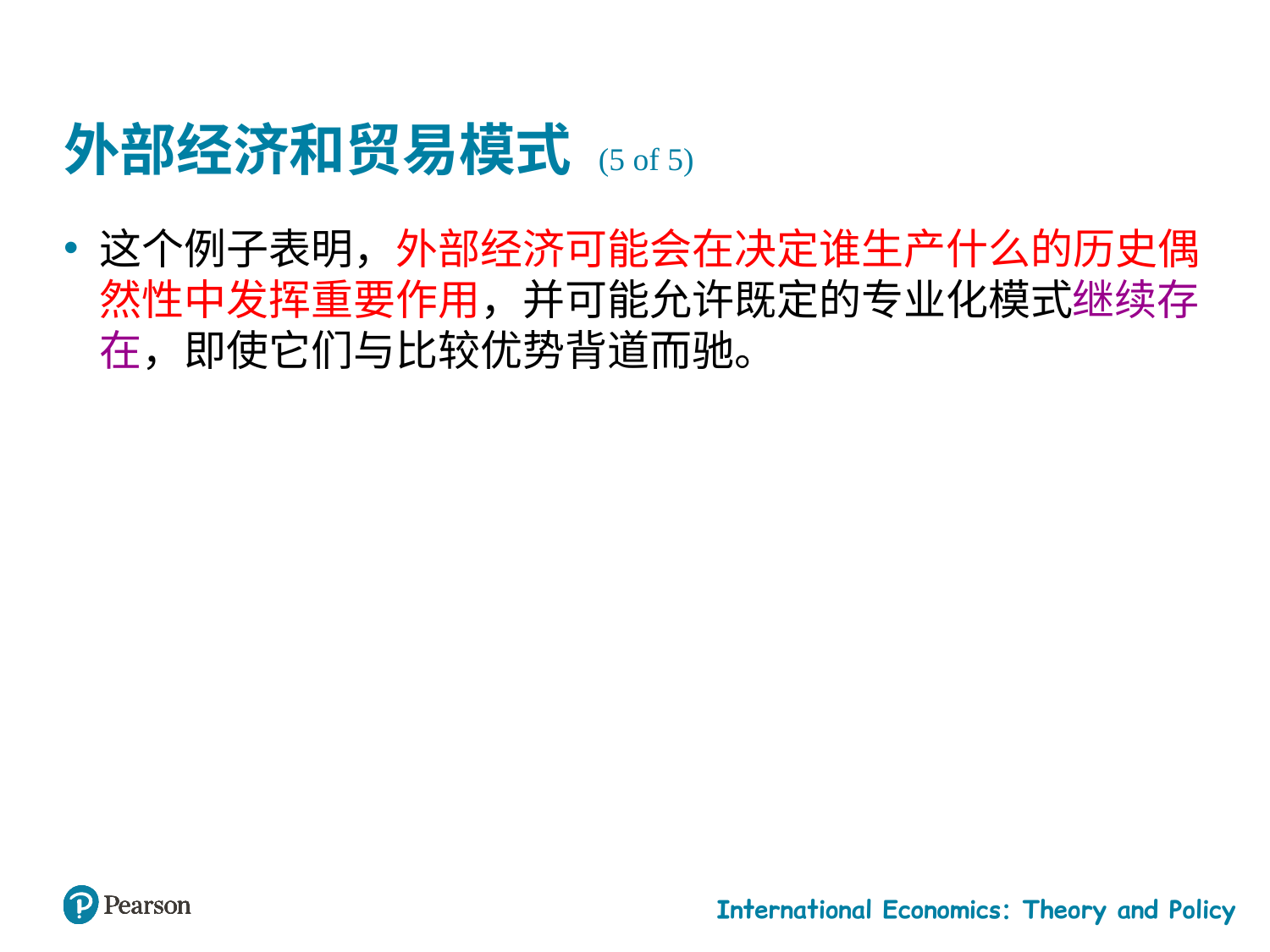

# 外部经济和贸易模式 (5 of 5)
这个例子表明，外部经济可能会在决定谁生产什么的历史偶然性中发挥重要作用，并可能允许既定的专业化模式继续存在，即使它们与比较优势背道而驰。